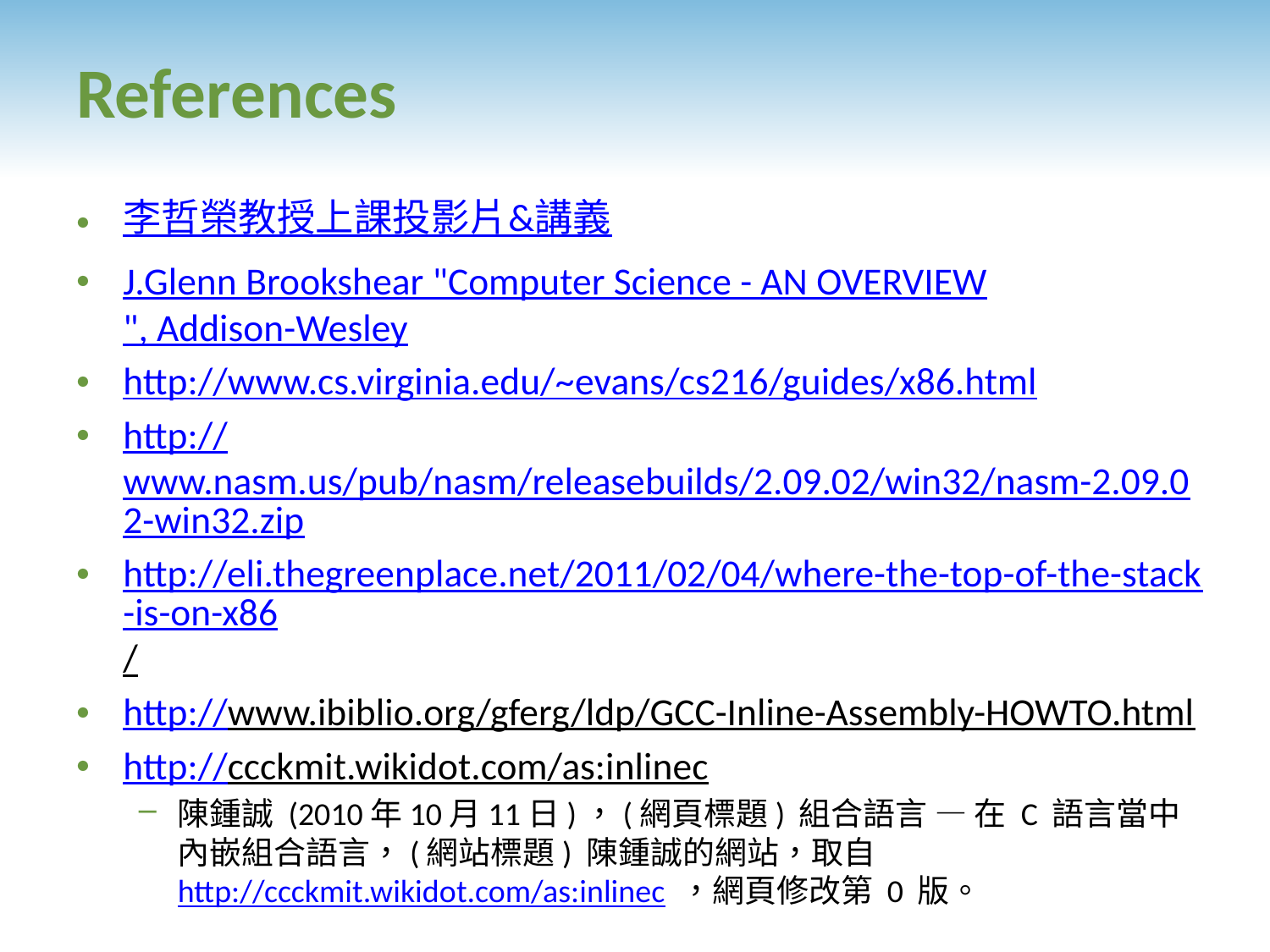

# References
李哲榮教授上課投影片&講義
J.Glenn Brookshear "Computer Science - AN OVERVIEW", Addison-Wesley
http://www.cs.virginia.edu/~evans/cs216/guides/x86.html
http://www.nasm.us/pub/nasm/releasebuilds/2.09.02/win32/nasm-2.09.02-win32.zip
http://eli.thegreenplace.net/2011/02/04/where-the-top-of-the-stack-is-on-x86/
http://www.ibiblio.org/gferg/ldp/GCC-Inline-Assembly-HOWTO.html
http://ccckmit.wikidot.com/as:inlinec
陳鍾誠 (2010年10月11日)，(網頁標題) 組合語言 — 在 C 語言當中內嵌組合語言，(網站標題) 陳鍾誠的網站，取自http://ccckmit.wikidot.com/as:inlinec ，網頁修改第 0 版。